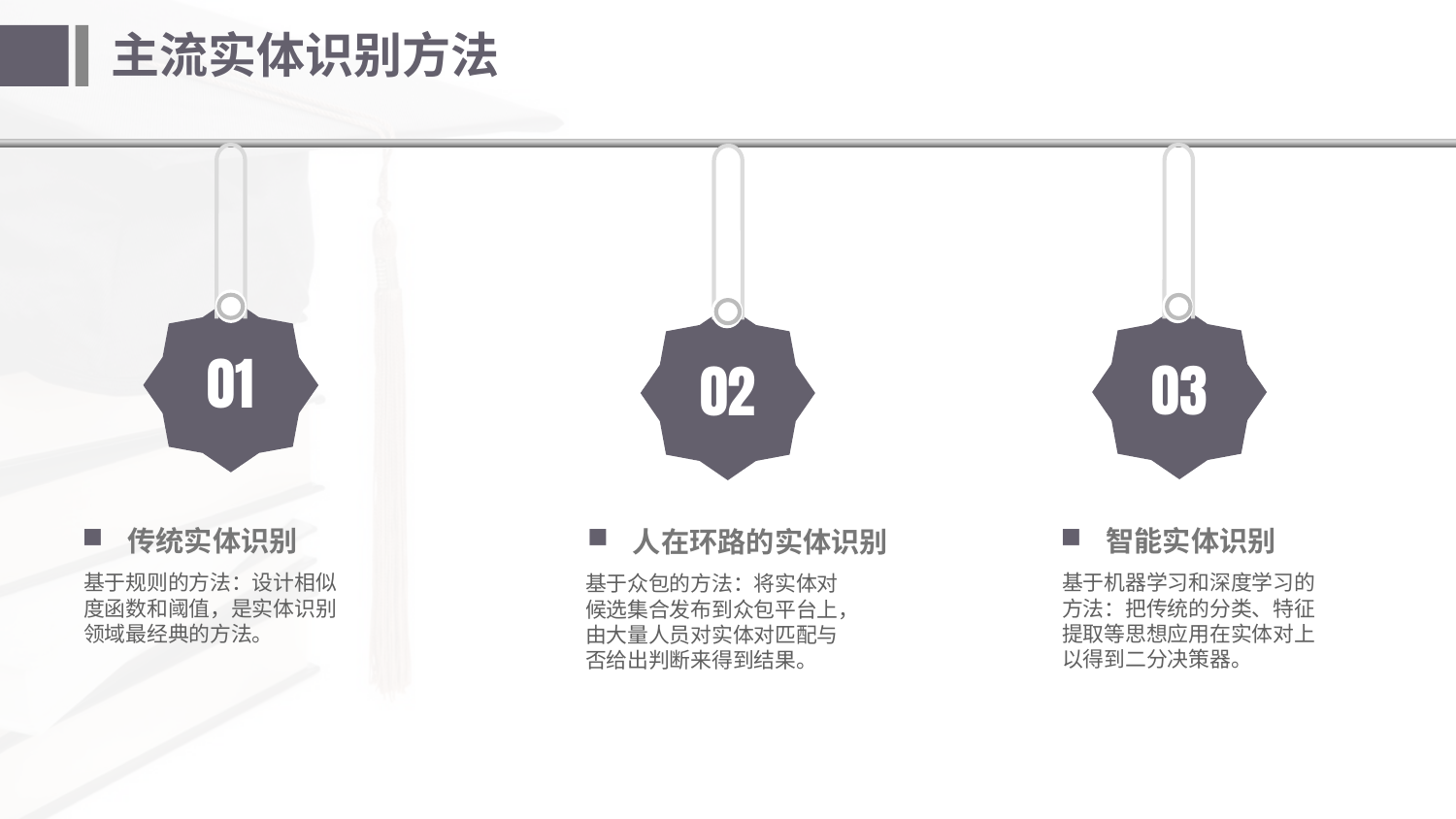

# 主流实体识别方法

01
03
02
传统实体识别
智能实体识别
人在环路的实体识别
基于规则的方法：设计相似度函数和阈值，是实体识别领域最经典的方法。
基于机器学习和深度学习的方法：把传统的分类、特征提取等思想应用在实体对上以得到二分决策器。
基于众包的方法：将实体对候选集合发布到众包平台上，由大量人员对实体对匹配与否给出判断来得到结果。